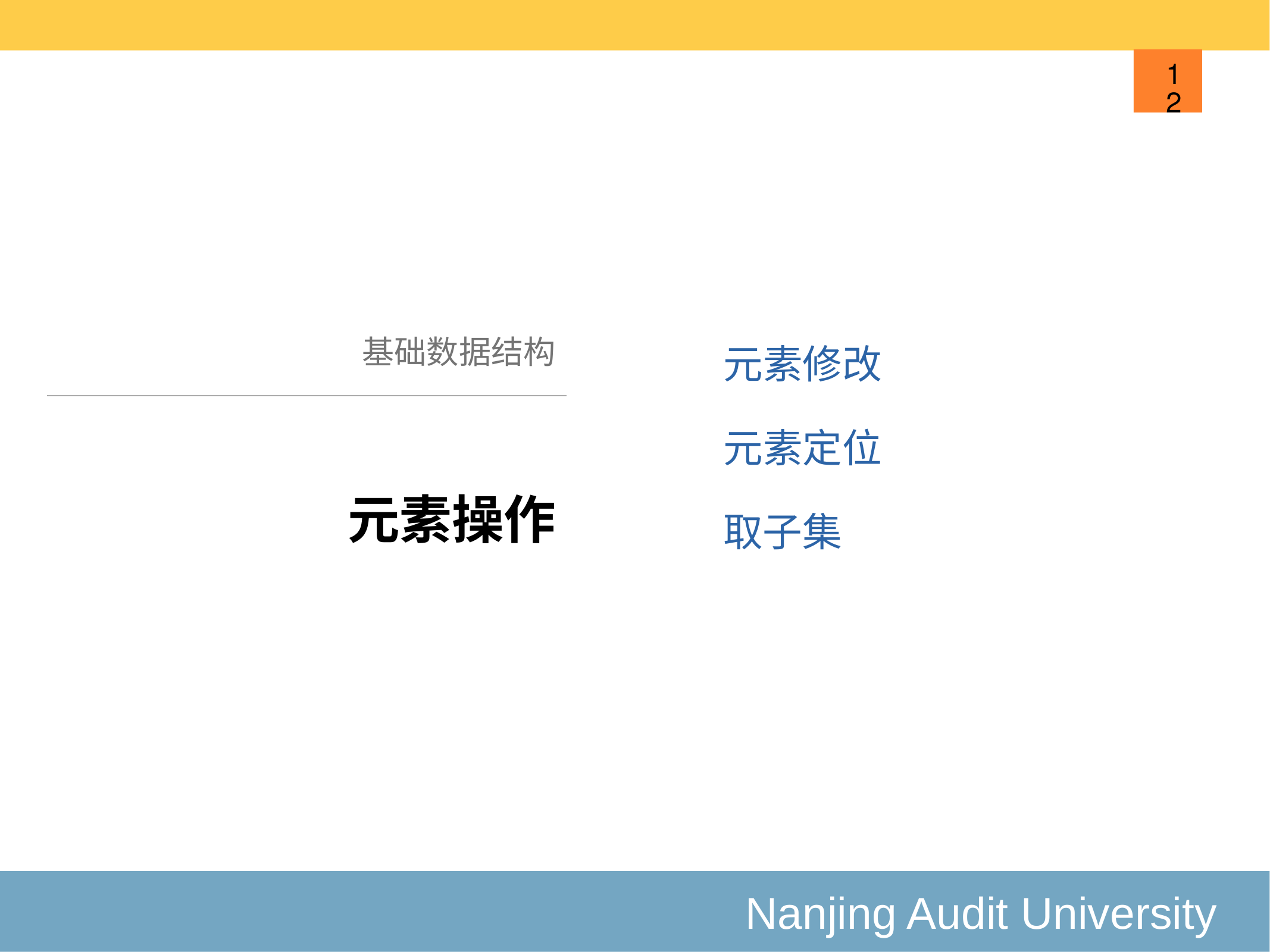

12
基础数据结构
元素修改
元素定位
# 元素操作
取子集